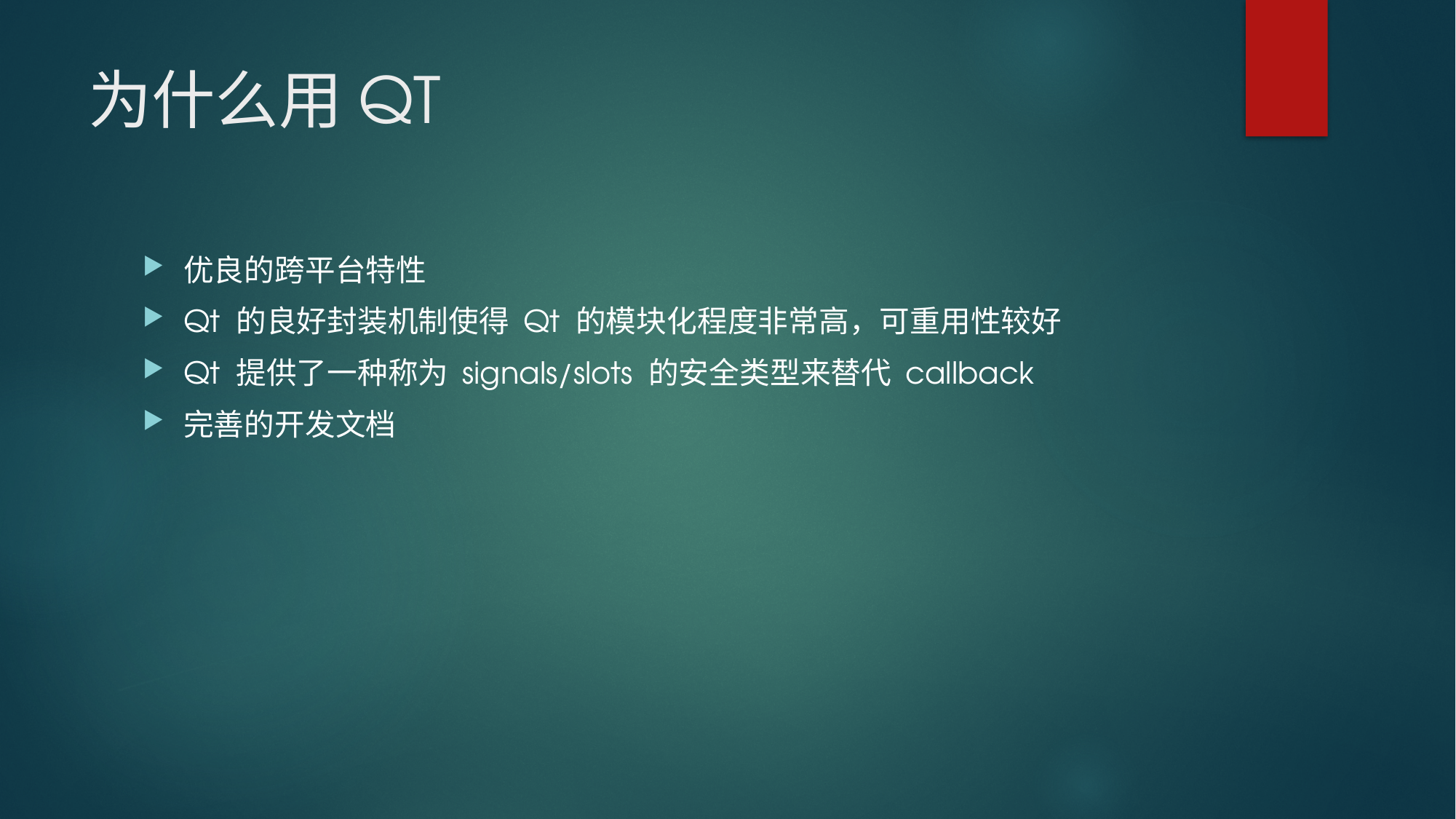

# 为什么用QT
优良的跨平台特性
Qt 的良好封装机制使得 Qt 的模块化程度非常高，可重用性较好
Qt 提供了一种称为 signals/slots 的安全类型来替代 callback
完善的开发文档